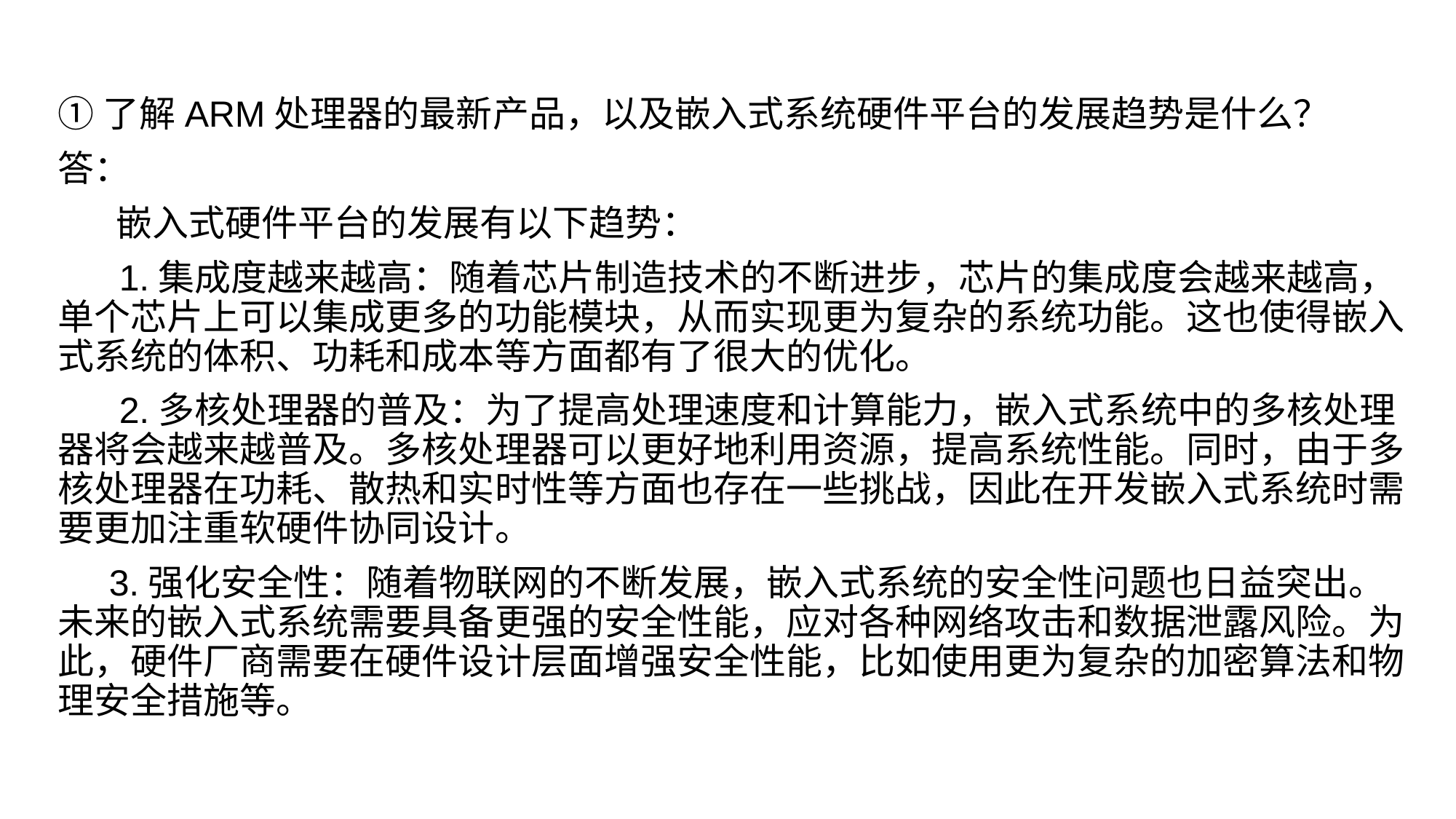

①了解ARM处理器的最新产品，以及嵌入式系统硬件平台的发展趋势是什么？
答：
      嵌入式硬件平台的发展有以下趋势：
      1.集成度越来越高：随着芯片制造技术的不断进步，芯片的集成度会越来越高，单个芯片上可以集成更多的功能模块，从而实现更为复杂的系统功能。这也使得嵌入式系统的体积、功耗和成本等方面都有了很大的优化。
      2.多核处理器的普及：为了提高处理速度和计算能力，嵌入式系统中的多核处理器将会越来越普及。多核处理器可以更好地利用资源，提高系统性能。同时，由于多核处理器在功耗、散热和实时性等方面也存在一些挑战，因此在开发嵌入式系统时需要更加注重软硬件协同设计。
     3.强化安全性：随着物联网的不断发展，嵌入式系统的安全性问题也日益突出。未来的嵌入式系统需要具备更强的安全性能，应对各种网络攻击和数据泄露风险。为此，硬件厂商需要在硬件设计层面增强安全性能，比如使用更为复杂的加密算法和物理安全措施等。